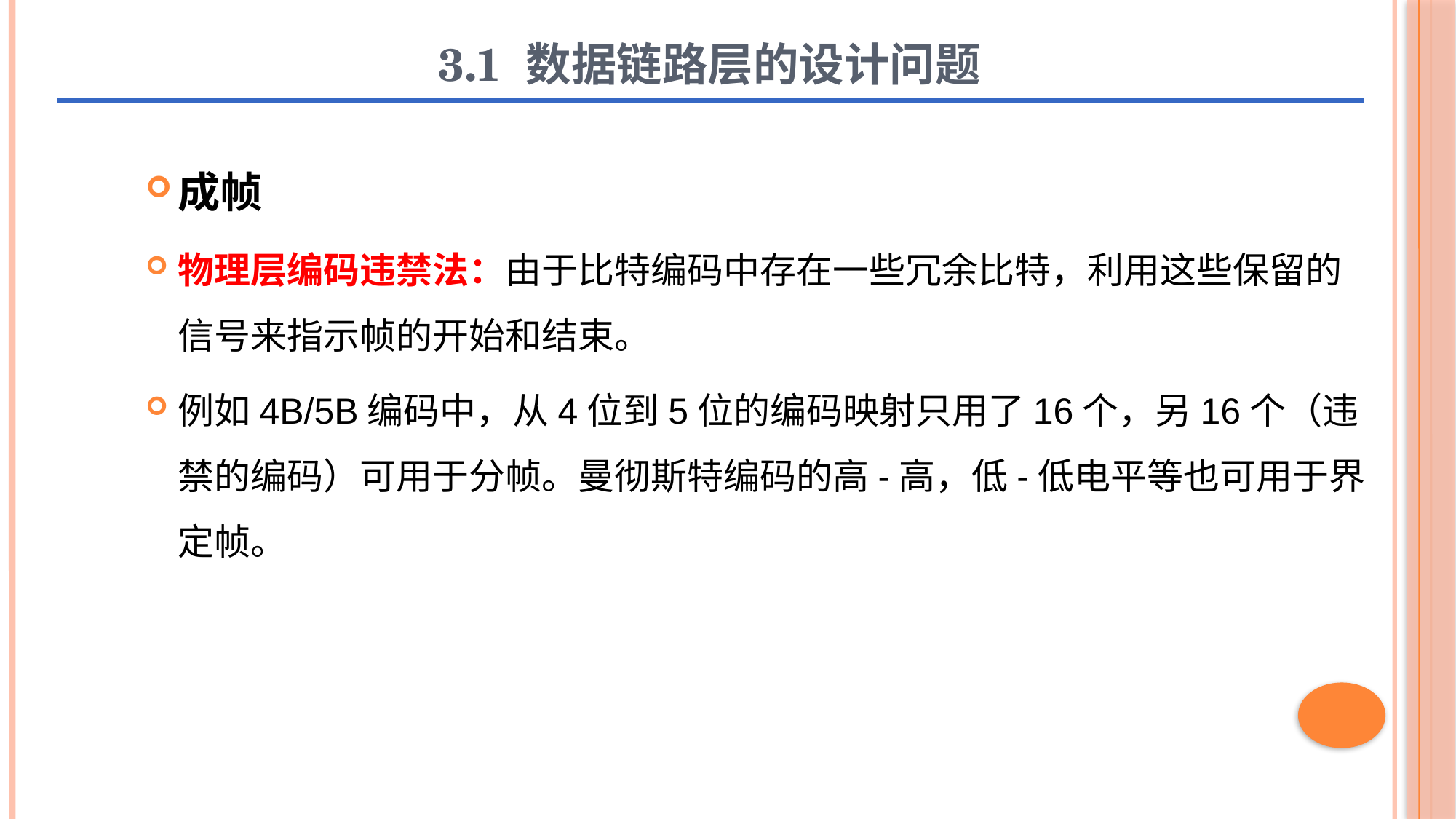

# 3.1 数据链路层的设计问题
成帧
物理层编码违禁法：由于比特编码中存在一些冗余比特，利用这些保留的信号来指示帧的开始和结束。
例如4B/5B编码中，从4位到5位的编码映射只用了16个，另16个（违禁的编码）可用于分帧。曼彻斯特编码的高-高，低-低电平等也可用于界定帧。